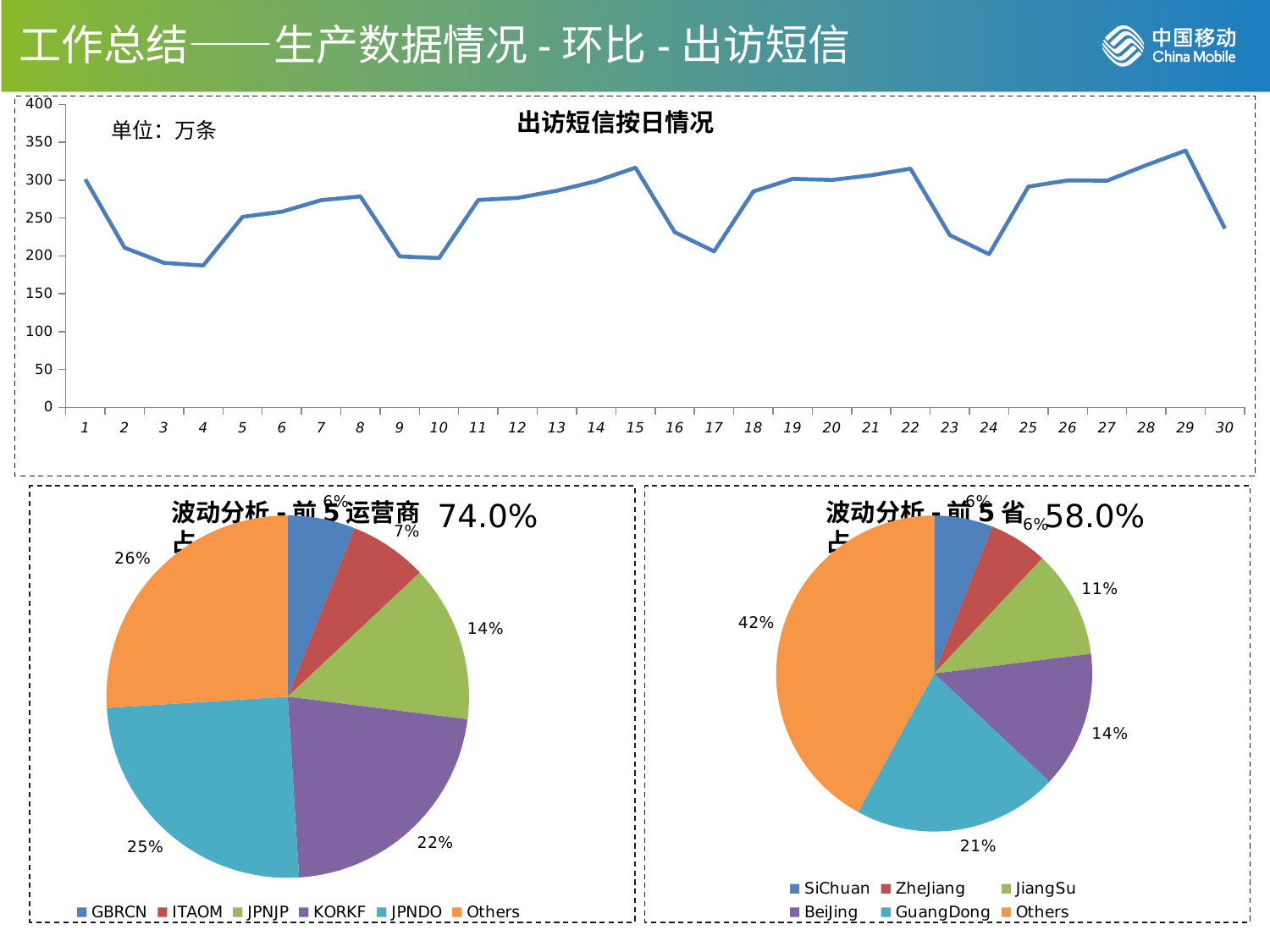

工作总结——生产数据情况-环比-出访短信

### Chart

| Category |  |
|---|---|
| 1 | 301.3 |
| 2 | 210.8 |
| 3 | 190.9 |
| 4 | 187.4 |
| 5 | 251.7 |
| 6 | 258.4 |
| 7 | 273.7 |
| 8 | 278.6 |
| 9 | 199.4 |
| 10 | 197.2 |
| 11 | 273.9 |
| 12 | 276.7 |
| 13 | 286.2 |
| 14 | 298.8 |
| 15 | 316.6 |
| 16 | 231.4 |
| 17 | 206.1 |
| 18 | 285.2 |
| 19 | 301.8 |
| 20 | 300.4 |
| 21 | 306.5 |
| 22 | 315.3 |
| 23 | 227.5 |
| 24 | 202.4 |
| 25 | 291.6 |
| 26 | 299.8 |
| 27 | 299.4 |
| 28 | 319.9 |
| 29 | 339.2 |
| 30 | 236.2 |
出访短信按日情况
单位：万条

### Chart

| Category |  |
|---|---|
| GBRCN | 0.06 |
| ITAOM | 0.07 |
| JPNJP | 0.14 |
| KORKF | 0.22 |
| JPNDO | 0.25 |
| Others | 0.26 |

### Chart

| Category |  |
|---|---|
| SiChuan | 0.06 |
| ZheJiang | 0.06 |
| JiangSu | 0.11 |
| BeiJing | 0.14 |
| GuangDong | 0.21 |
| Others | 0.42 |
74.0%
58.0%